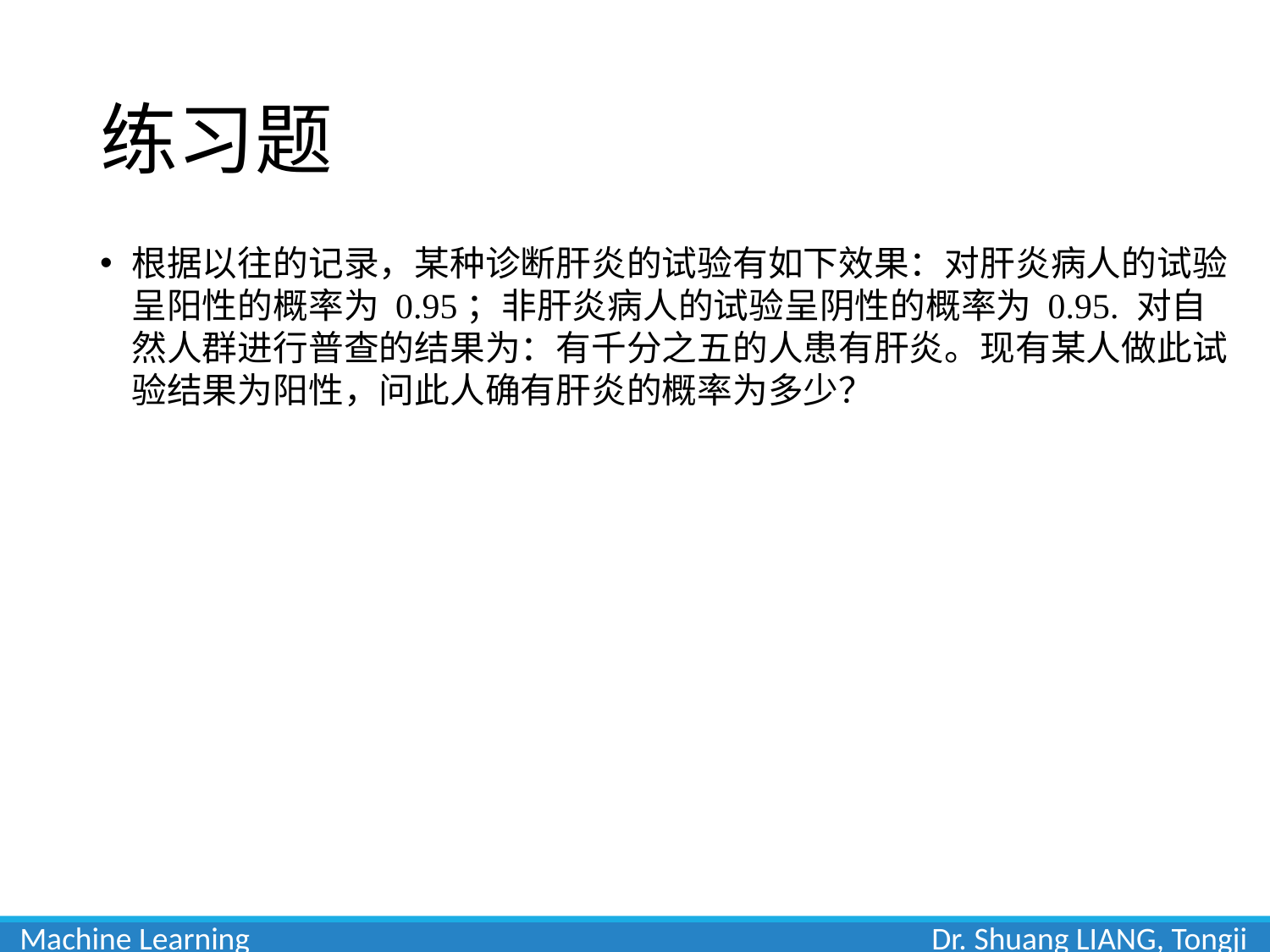

# 练习题
根据以往的记录，某种诊断肝炎的试验有如下效果：对肝炎病人的试验呈阳性的概率为 0.95；非肝炎病人的试验呈阴性的概率为 0.95. 对自然人群进行普查的结果为：有千分之五的人患有肝炎。现有某人做此试验结果为阳性，问此人确有肝炎的概率为多少？